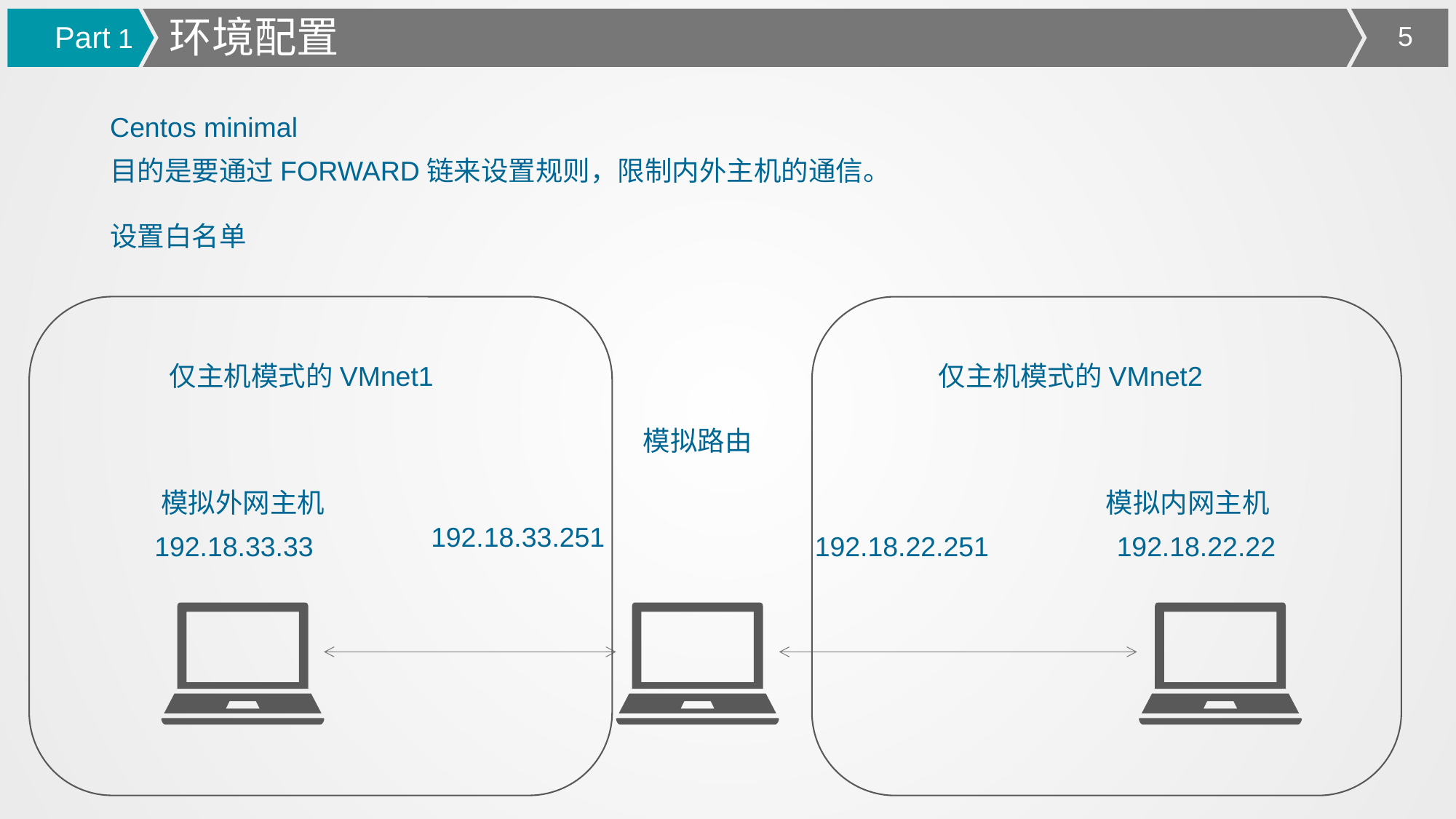

环境配置
Part 1
Centos minimal
目的是要通过FORWARD链来设置规则，限制内外主机的通信。

设置白名单

仅主机模式的VMnet1
仅主机模式的VMnet2
模拟路由
模拟外网主机
模拟内网主机
192.18.33.251
192.18.33.33
192.18.22.251
192.18.22.22